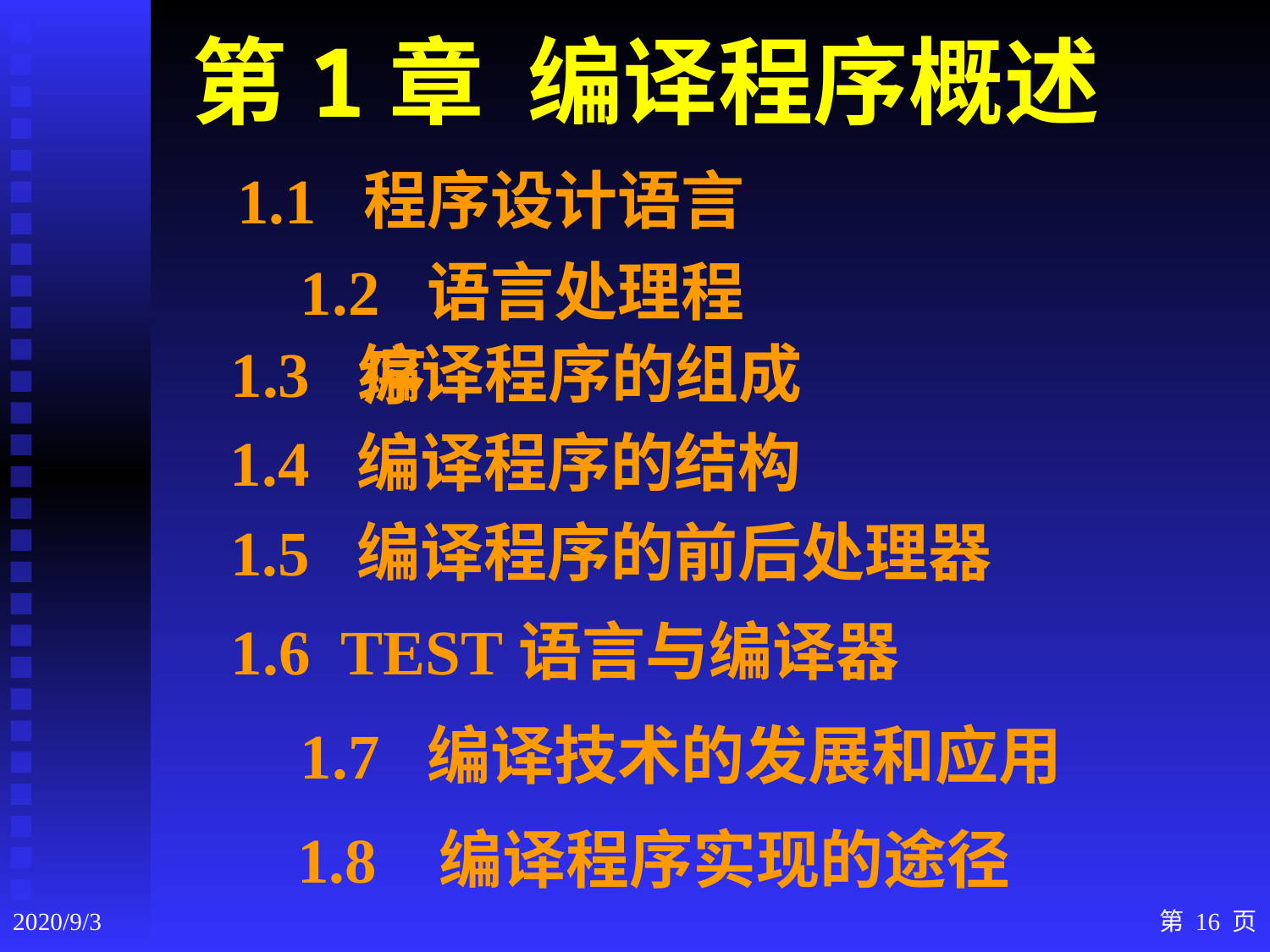

# 第1章  编译程序概述
1.1  程序设计语言
1.2  语言处理程序
1.3  编译程序的组成
1.4  编译程序的结构
1.5  编译程序的前后处理器
1.6  TEST语言与编译器
1.7  编译技术的发展和应用
1.8   编译程序实现的途径
2020/9/3
第 16 页